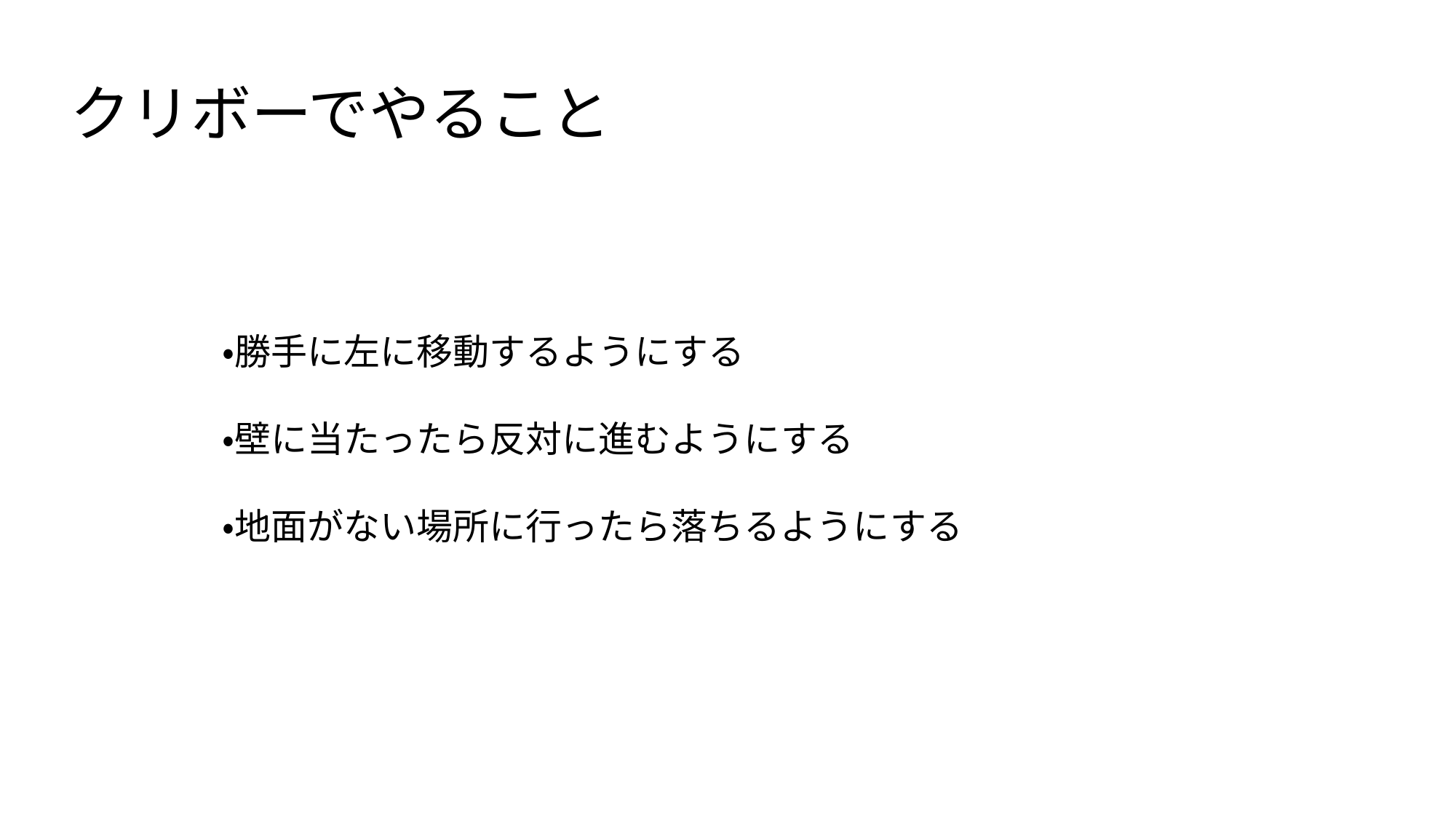

クリボーでやること
・勝手に左に移動するようにする

・壁に当たったら反対に進むようにする

・地面がない場所に行ったら落ちるようにする